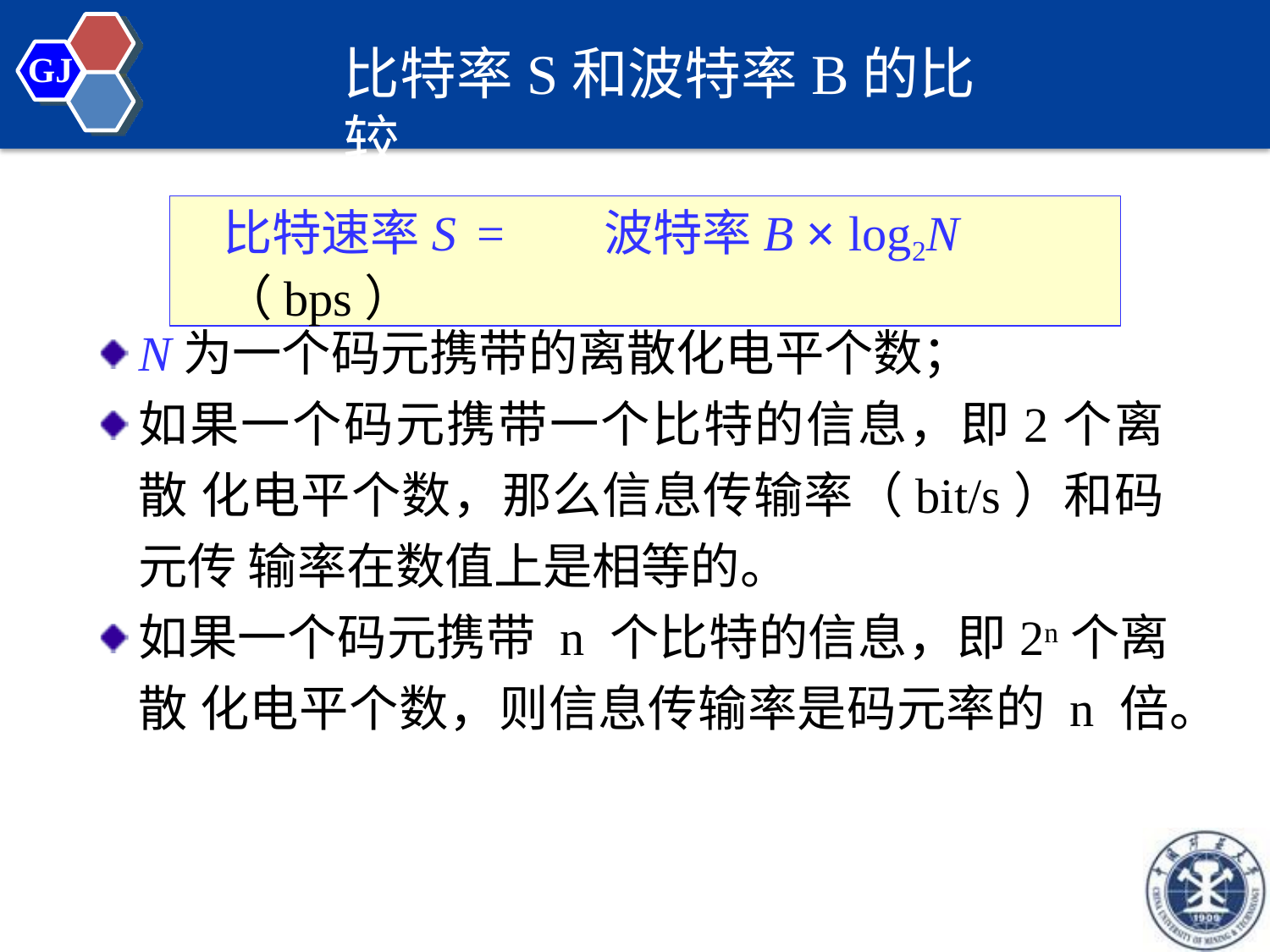

# 比特率S和波特率B的比较
GJ
比特速率S	=	波特率B × log2N	（bps）
N为一个码元携带的离散化电平个数；
如果一个码元携带一个比特的信息，即2个离散 化电平个数，那么信息传输率（bit/s）和码元传 输率在数值上是相等的。
如果一个码元携带n 个比特的信息，即2n个离散 化电平个数，则信息传输率是码元率的 n 倍。